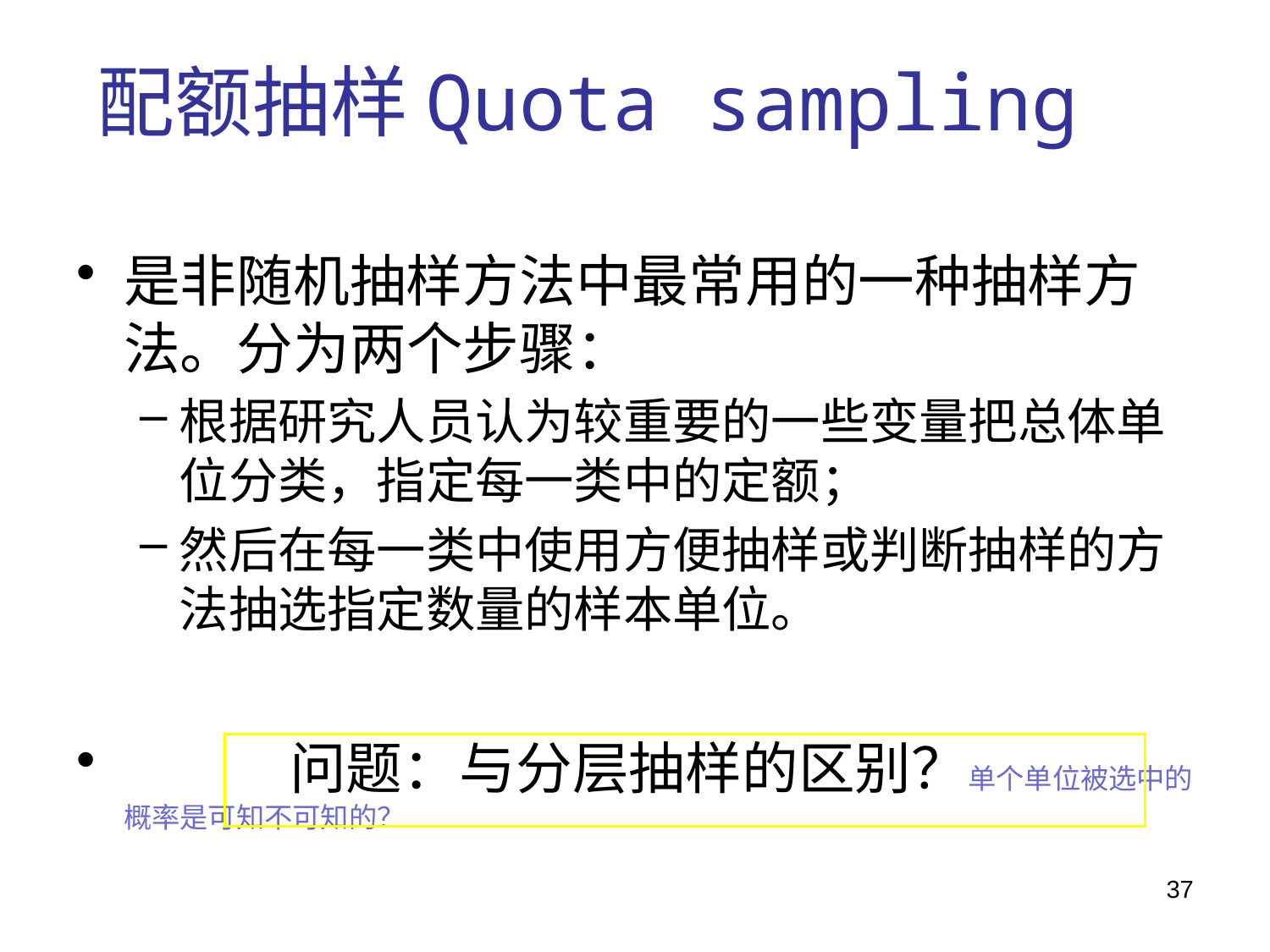

# 配额抽样Quota sampling
是非随机抽样方法中最常用的一种抽样方法。分为两个步骤：
根据研究人员认为较重要的一些变量把总体单位分类，指定每一类中的定额；
然后在每一类中使用方便抽样或判断抽样的方法抽选指定数量的样本单位。

            问题：与分层抽样的区别？单个单位被选中的概率是可知不可知的？

37